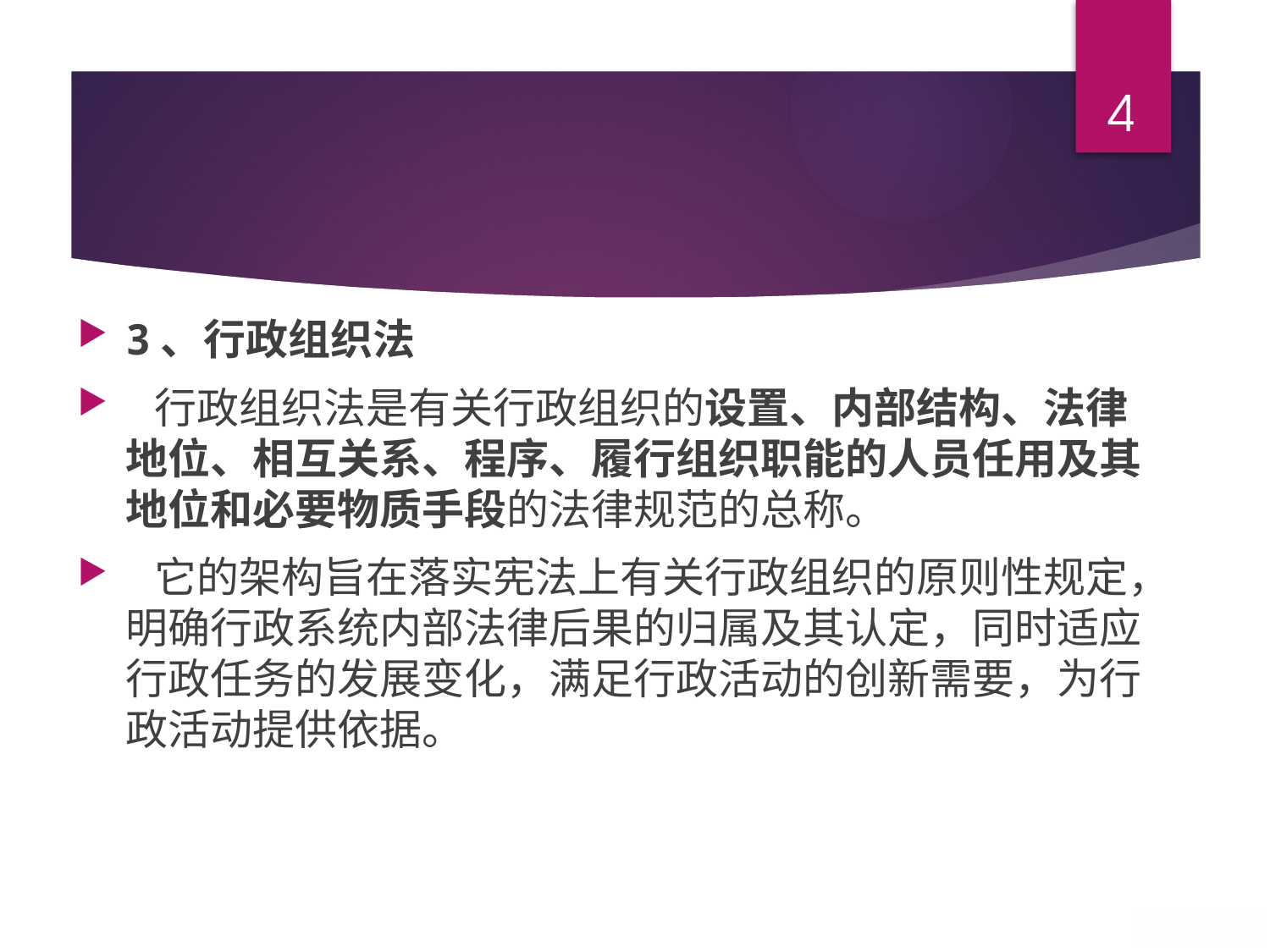

4
#
3、行政组织法
  行政组织法是有关行政组织的设置、内部结构、法律地位、相互关系、程序、履行组织职能的人员任用及其地位和必要物质手段的法律规范的总称。
  它的架构旨在落实宪法上有关行政组织的原则性规定，明确行政系统内部法律后果的归属及其认定，同时适应行政任务的发展变化，满足行政活动的创新需要，为行政活动提供依据。